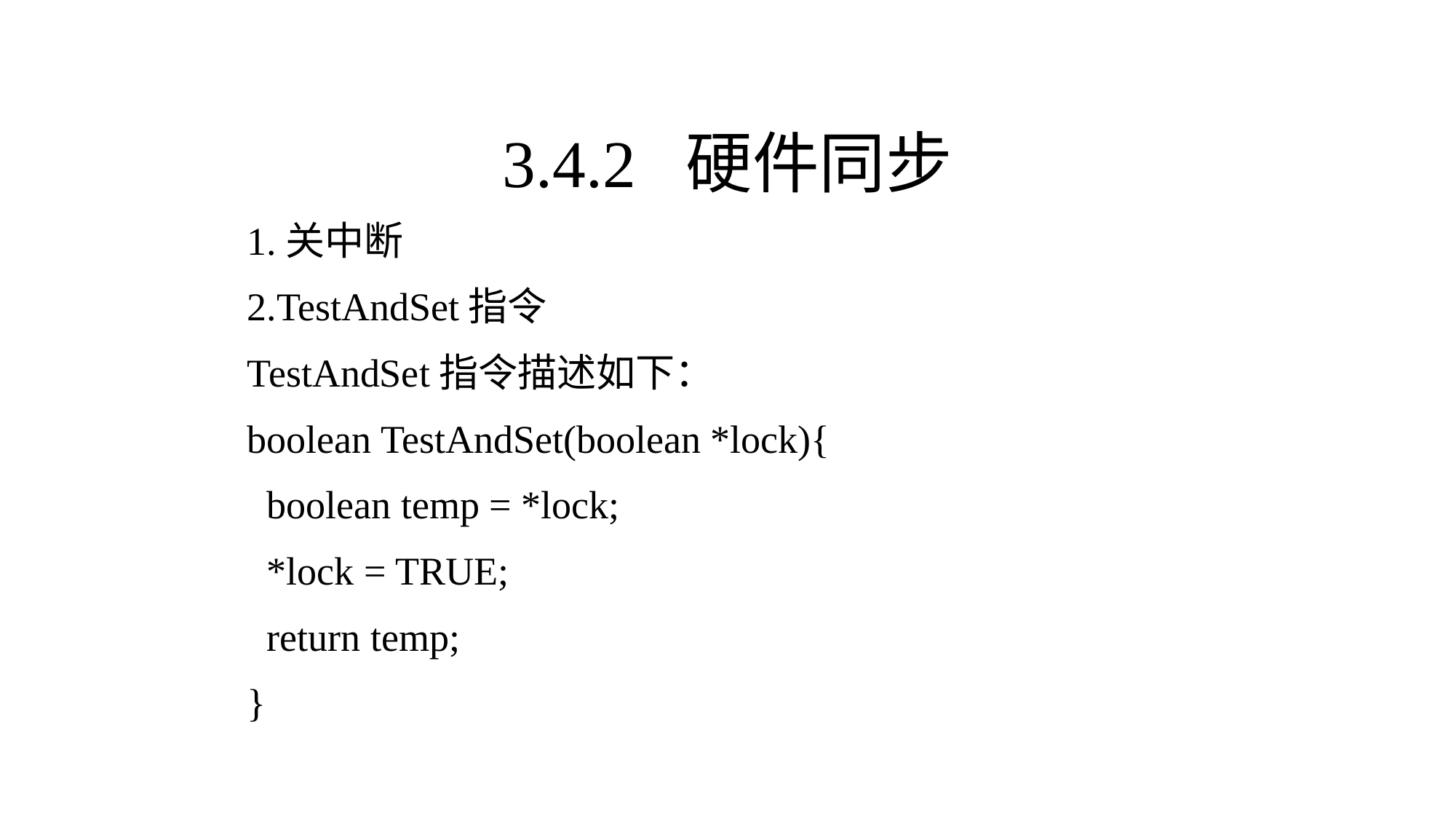

3.4.2  硬件同步
1.关中断
2.TestAndSet指令
TestAndSet指令描述如下：
boolean TestAndSet(boolean *lock){
  boolean temp = *lock;
  *lock = TRUE;
  return temp;
}

6